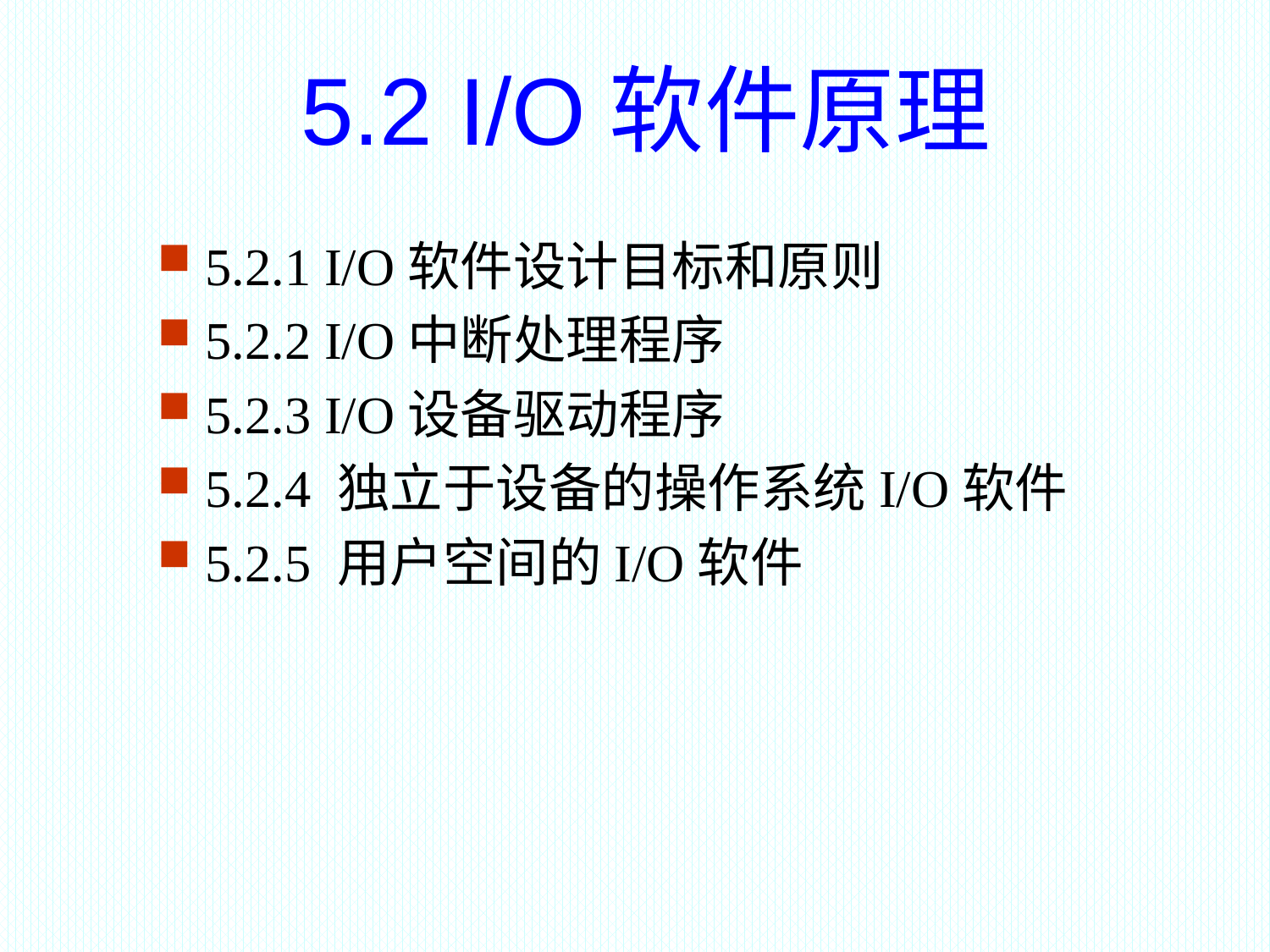

5.2 I/O软件原理
5.2.1 I/O软件设计目标和原则
5.2.2 I/O中断处理程序
5.2.3 I/O设备驱动程序
5.2.4 独立于设备的操作系统I/O软件
5.2.5 用户空间的I/O软件